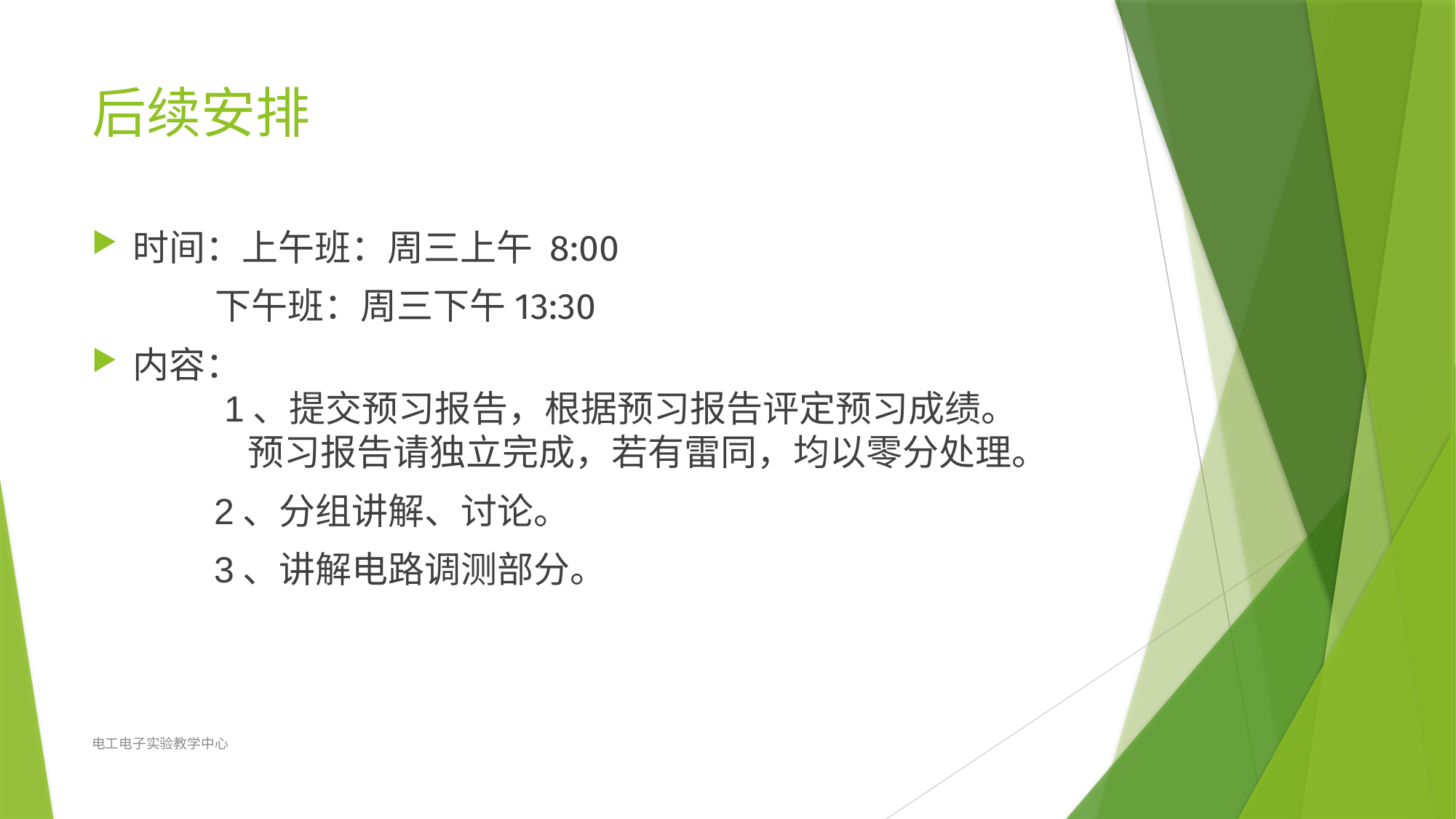

# 后续安排
时间：上午班：周三上午 8:00
              下午班：周三下午13:30
内容：
             1、提交预习报告，根据预习报告评定预习成绩。
                  预习报告请独立完成，若有雷同，均以零分处理。

            2、分组讲解、讨论。

            3、讲解电路调测部分。

电工电子实验教学中心